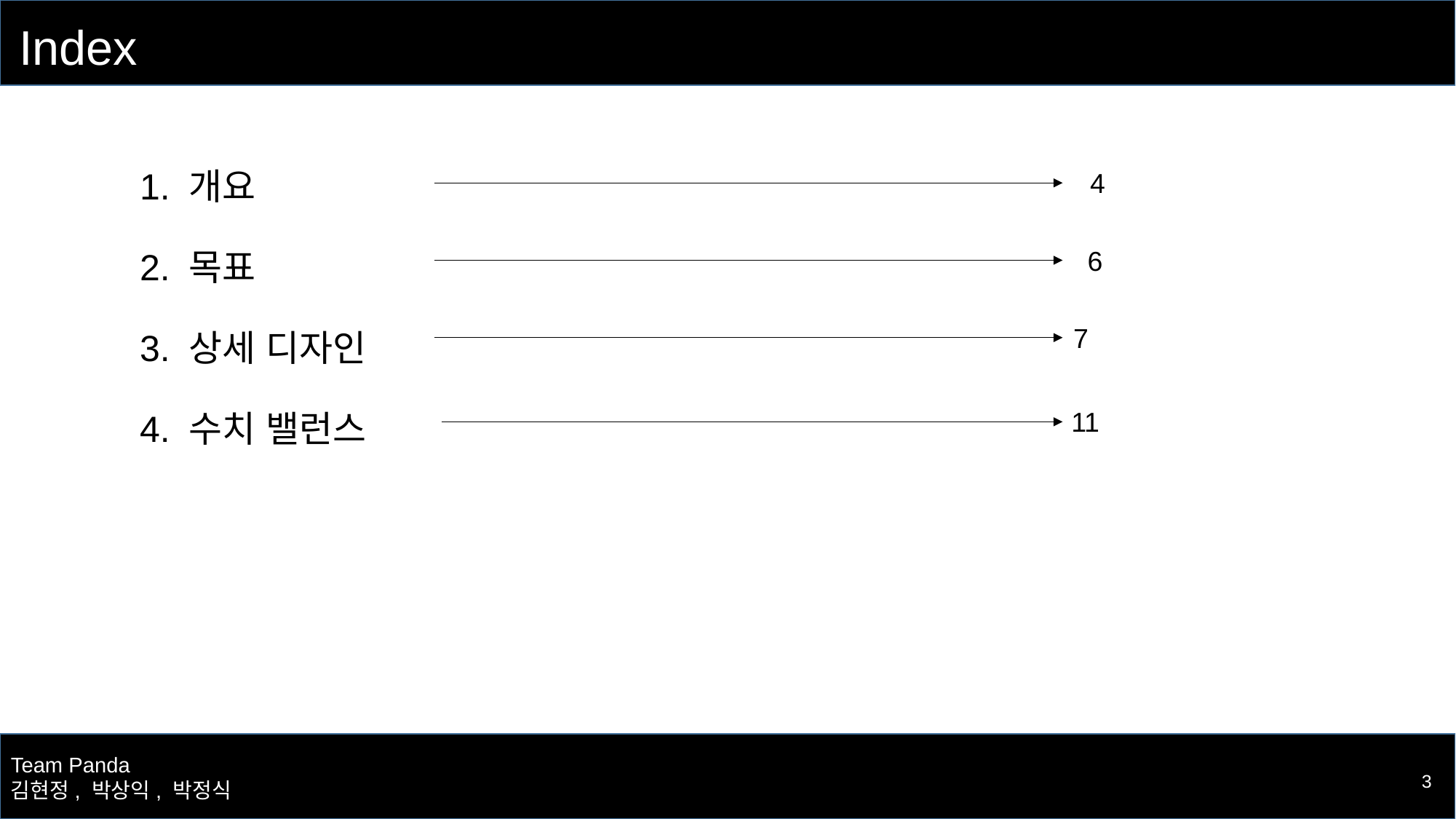

# Index
1. 개요
2. 목표
3. 상세 디자인
4. 수치 밸런스
4
6
7
11